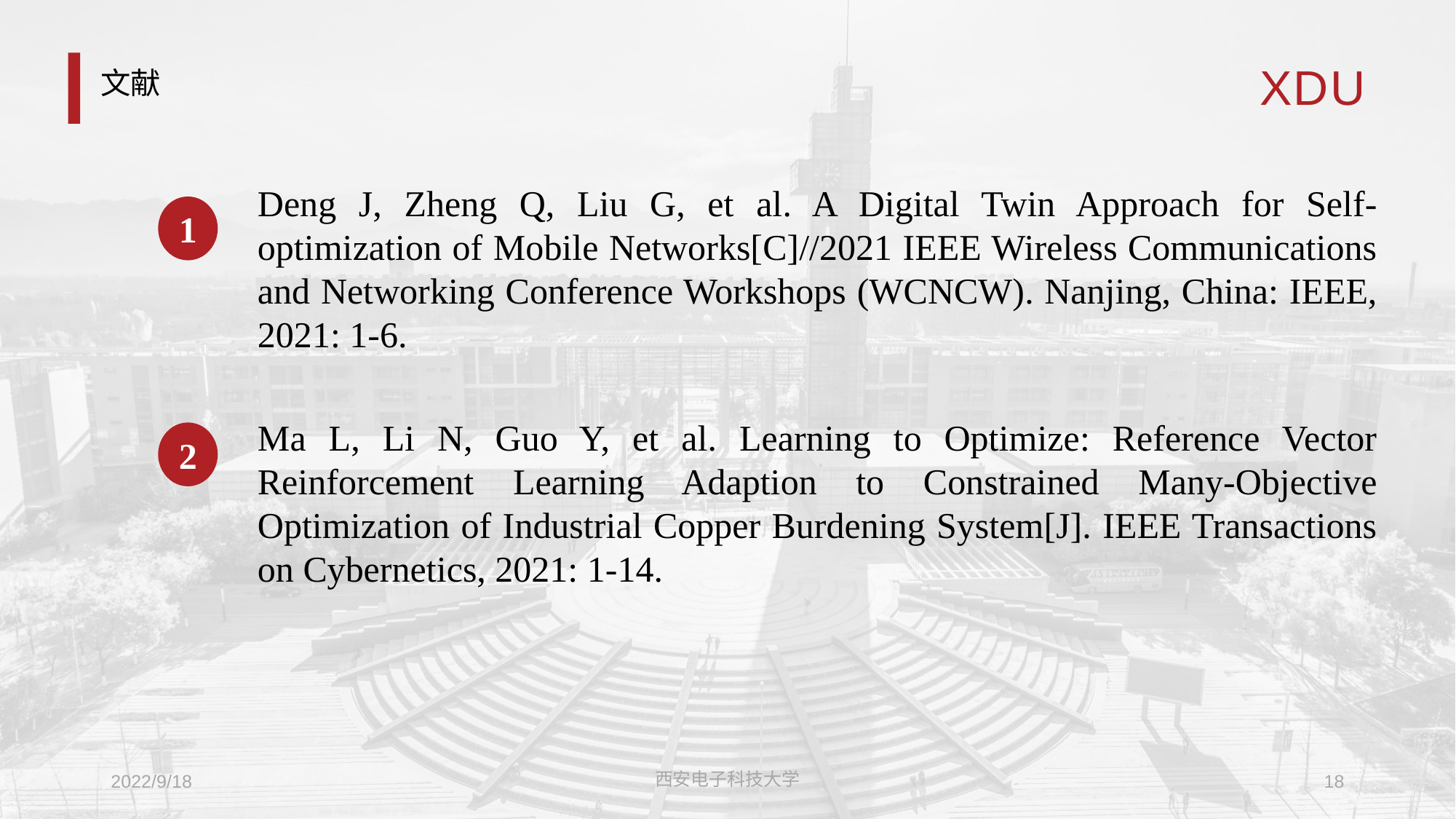

# 文献
Deng J, Zheng Q, Liu G, et al. A Digital Twin Approach for Self-optimization of Mobile Networks[C]//2021 IEEE Wireless Communications and Networking Conference Workshops (WCNCW). Nanjing, China: IEEE, 2021: 1-6.
1
Ma L, Li N, Guo Y, et al. Learning to Optimize: Reference Vector Reinforcement Learning Adaption to Constrained Many-Objective Optimization of Industrial Copper Burdening System[J]. IEEE Transactions on Cybernetics, 2021: 1-14.
2
2022/9/18
西安电子科技大学
18